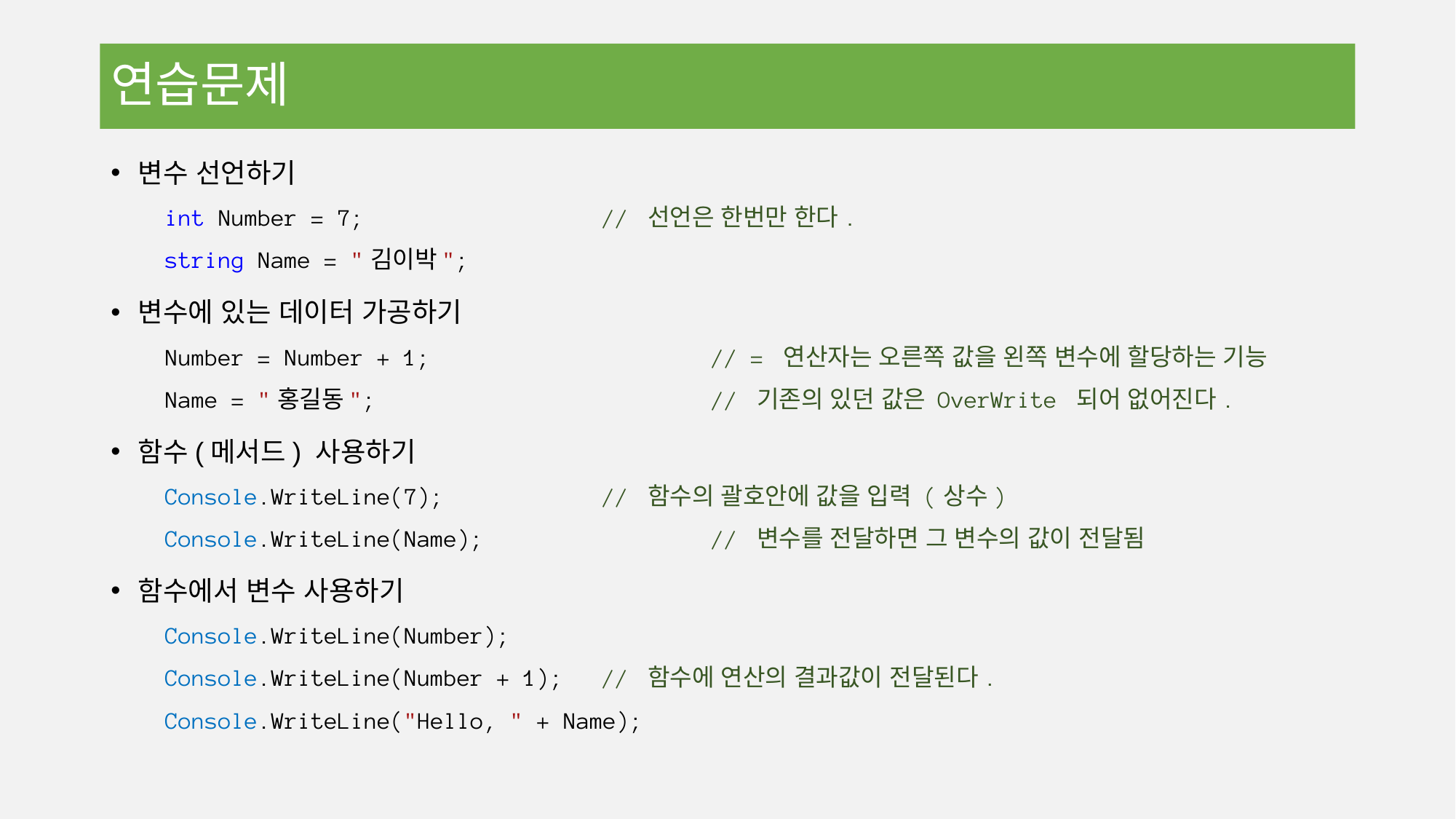

# 연습문제
변수 선언하기
int Number = 7;			// 선언은 한번만 한다.
string Name = "김이박";
변수에 있는 데이터 가공하기
Number = Number + 1;			// = 연산자는 오른쪽 값을 왼쪽 변수에 할당하는 기능
Name = "홍길동"; 			// 기존의 있던 값은 OverWrite 되어 없어진다.
함수(메서드) 사용하기
Console.WriteLine(7);		// 함수의 괄호안에 값을 입력 (상수)
Console.WriteLine(Name); 		// 변수를 전달하면 그 변수의 값이 전달됨
함수에서 변수 사용하기
Console.WriteLine(Number);
Console.WriteLine(Number + 1);	// 함수에 연산의 결과값이 전달된다.
Console.WriteLine("Hello, " + Name);